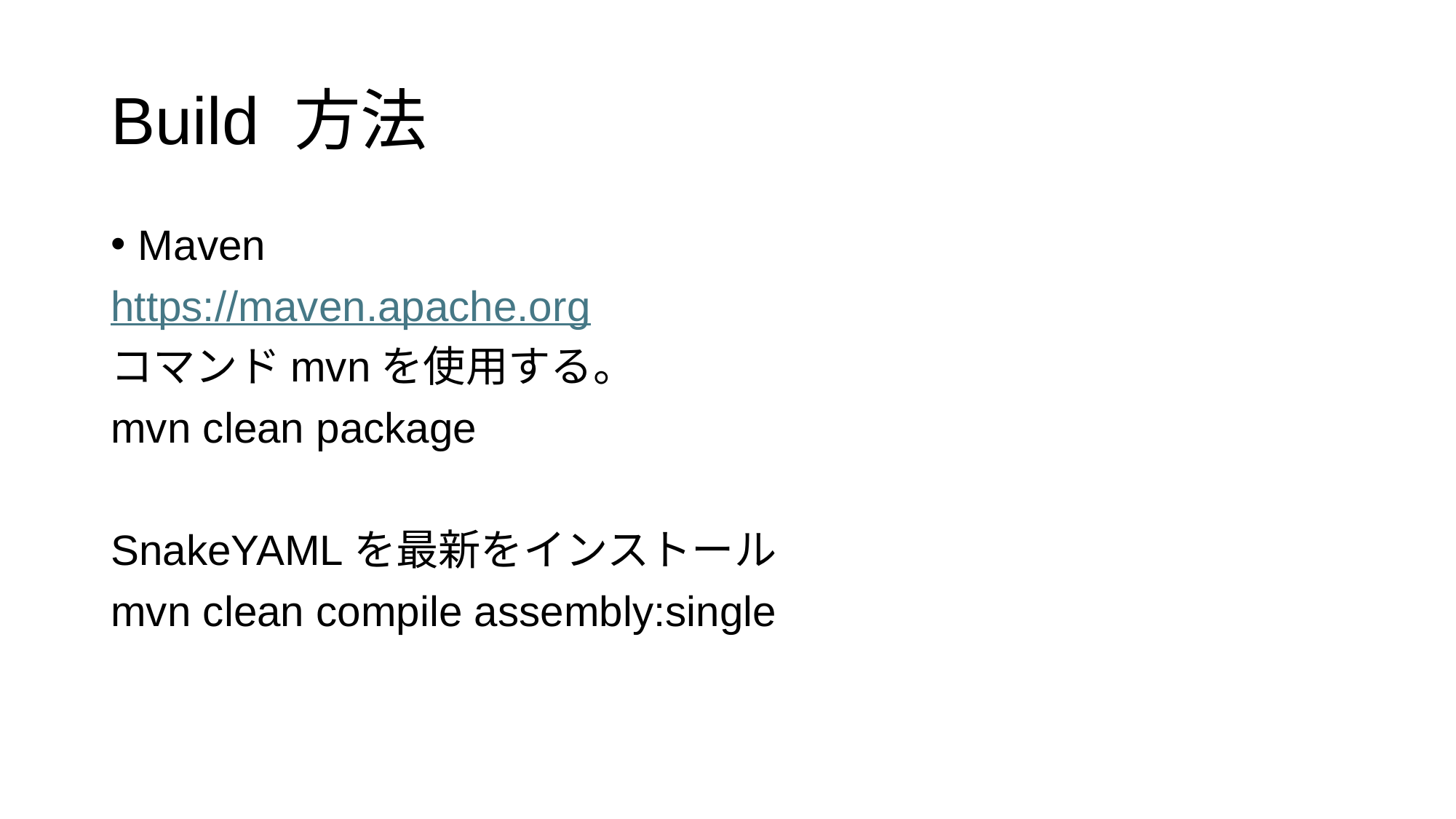

# Build 方法
Maven
https://maven.apache.org
コマンドmvnを使用する。
mvn clean package

SnakeYAMLを最新をインストール
mvn clean compile assembly:single